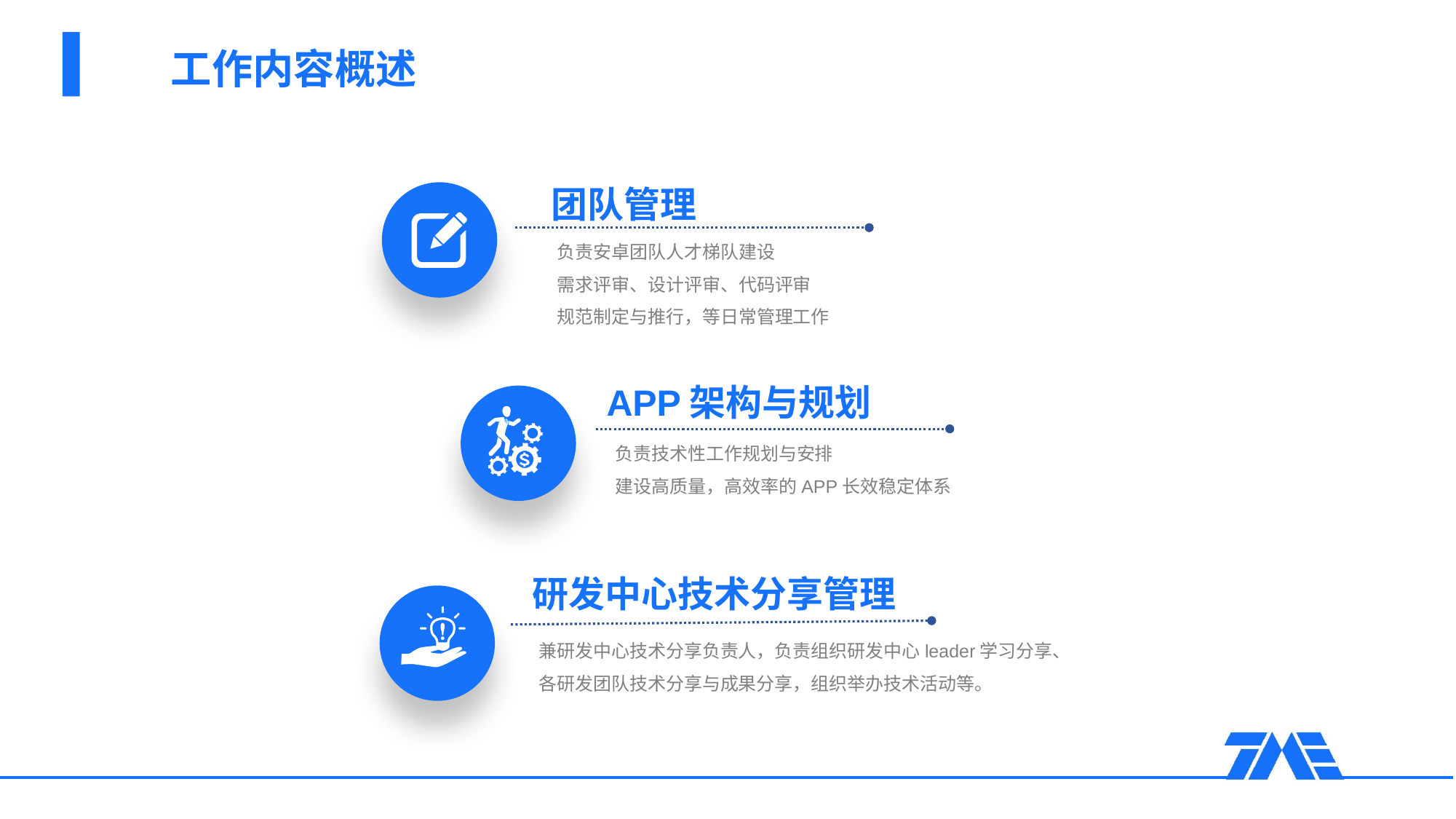

工作内容概述
团队管理
负责安卓团队人才梯队建设
需求评审、设计评审、代码评审
规范制定与推行，等日常管理工作

APP架构与规划
负责技术性工作规划与安排
建设高质量，高效率的APP长效稳定体系

研发中心技术分享管理
兼研发中心技术分享负责人，负责组织研发中心leader学习分享、各研发团队技术分享与成果分享，组织举办技术活动等。